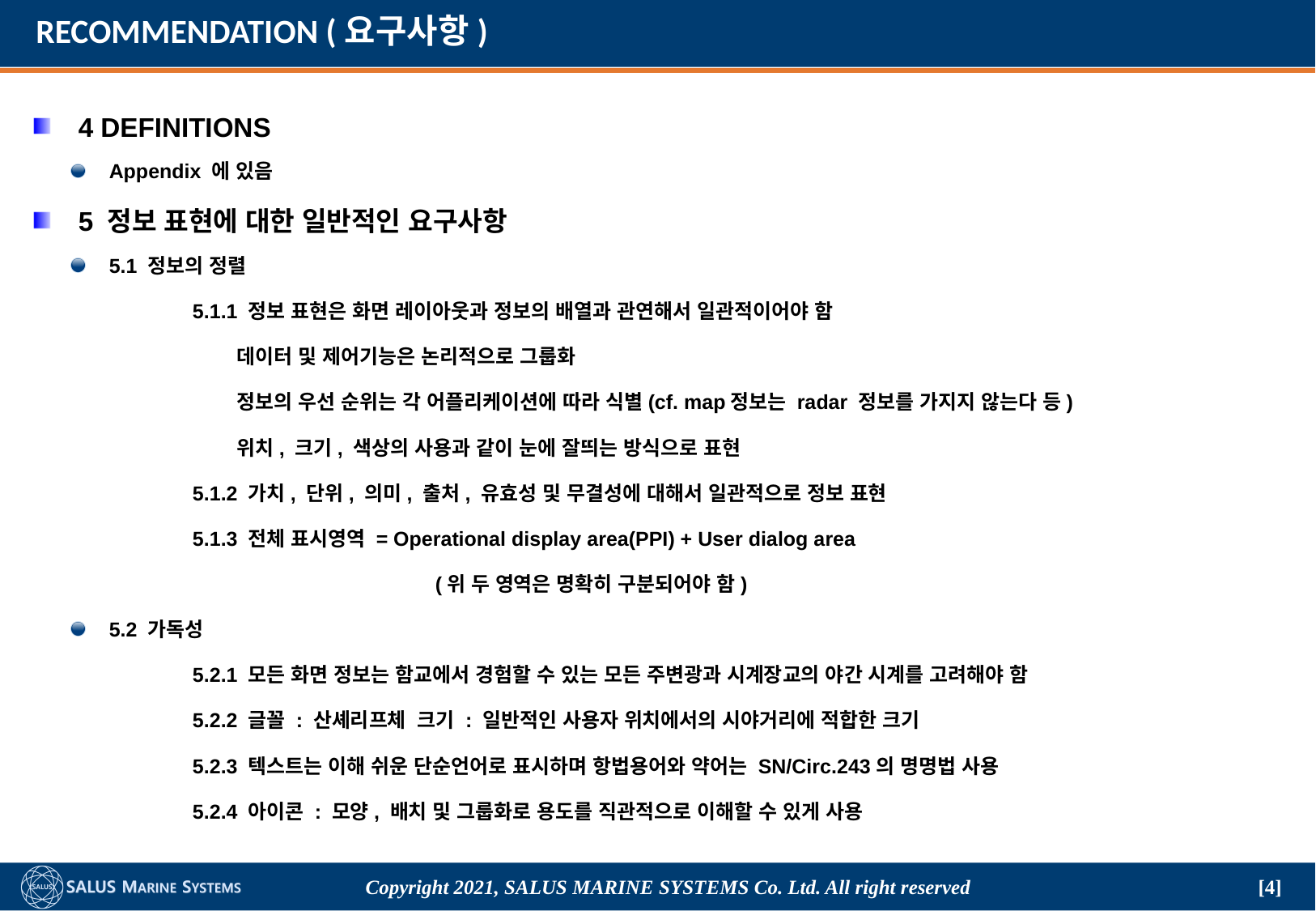

# RECOMMENDATION (요구사항)
4 DEFINITIONS
Appendix 에 있음
5 정보 표현에 대한 일반적인 요구사항
5.1 정보의 정렬
	5.1.1 정보 표현은 화면 레이아웃과 정보의 배열과 관연해서 일관적이어야 함
	       데이터 및 제어기능은 논리적으로 그룹화
	       정보의 우선 순위는 각 어플리케이션에 따라 식별(cf. map정보는 radar 정보를 가지지 않는다 등)
	       위치, 크기, 색상의 사용과 같이 눈에 잘띄는 방식으로 표현
	5.1.2 가치, 단위, 의미, 출처, 유효성 및 무결성에 대해서 일관적으로 정보 표현
	5.1.3 전체 표시영역 = Operational display area(PPI) + User dialog area
			(위 두 영역은 명확히 구분되어야 함)
5.2 가독성
	5.2.1 모든 화면 정보는 함교에서 경험할 수 있는 모든 주변광과 시계장교의 야간 시계를 고려해야 함
	5.2.2 글꼴 : 산셰리프체  크기 : 일반적인 사용자 위치에서의 시야거리에 적합한 크기
	5.2.3 텍스트는 이해 쉬운 단순언어로 표시하며 항법용어와 약어는 SN/Circ.243의 명명법 사용
	5.2.4 아이콘 : 모양, 배치 및 그룹화로 용도를 직관적으로 이해할 수 있게 사용

Copyright 2021, SALUS Marine Systems Co. Ltd. All right reserved
[4]